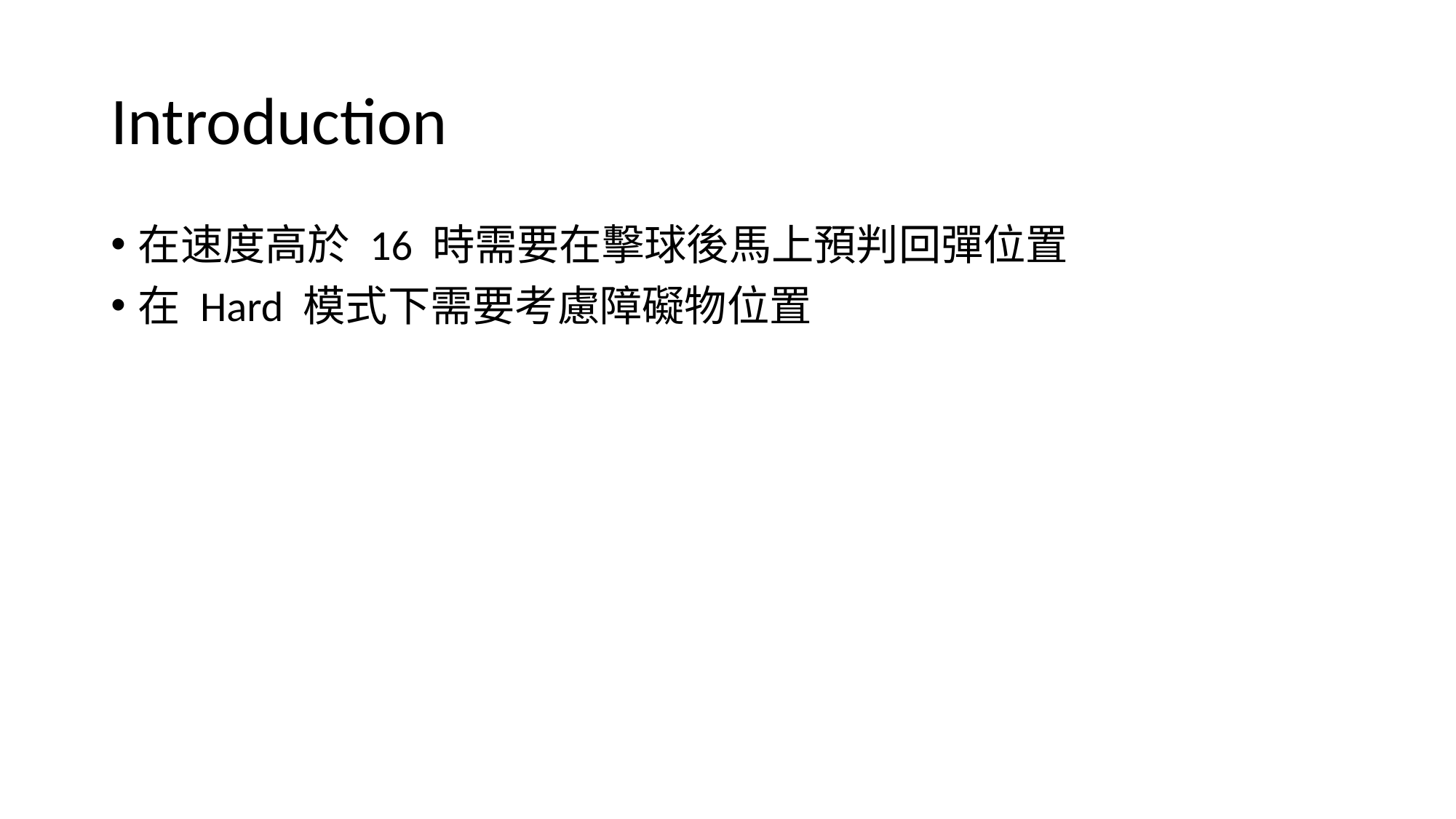

# Introduction
在速度高於 16 時需要在擊球後馬上預判回彈位置
在 Hard 模式下需要考慮障礙物位置